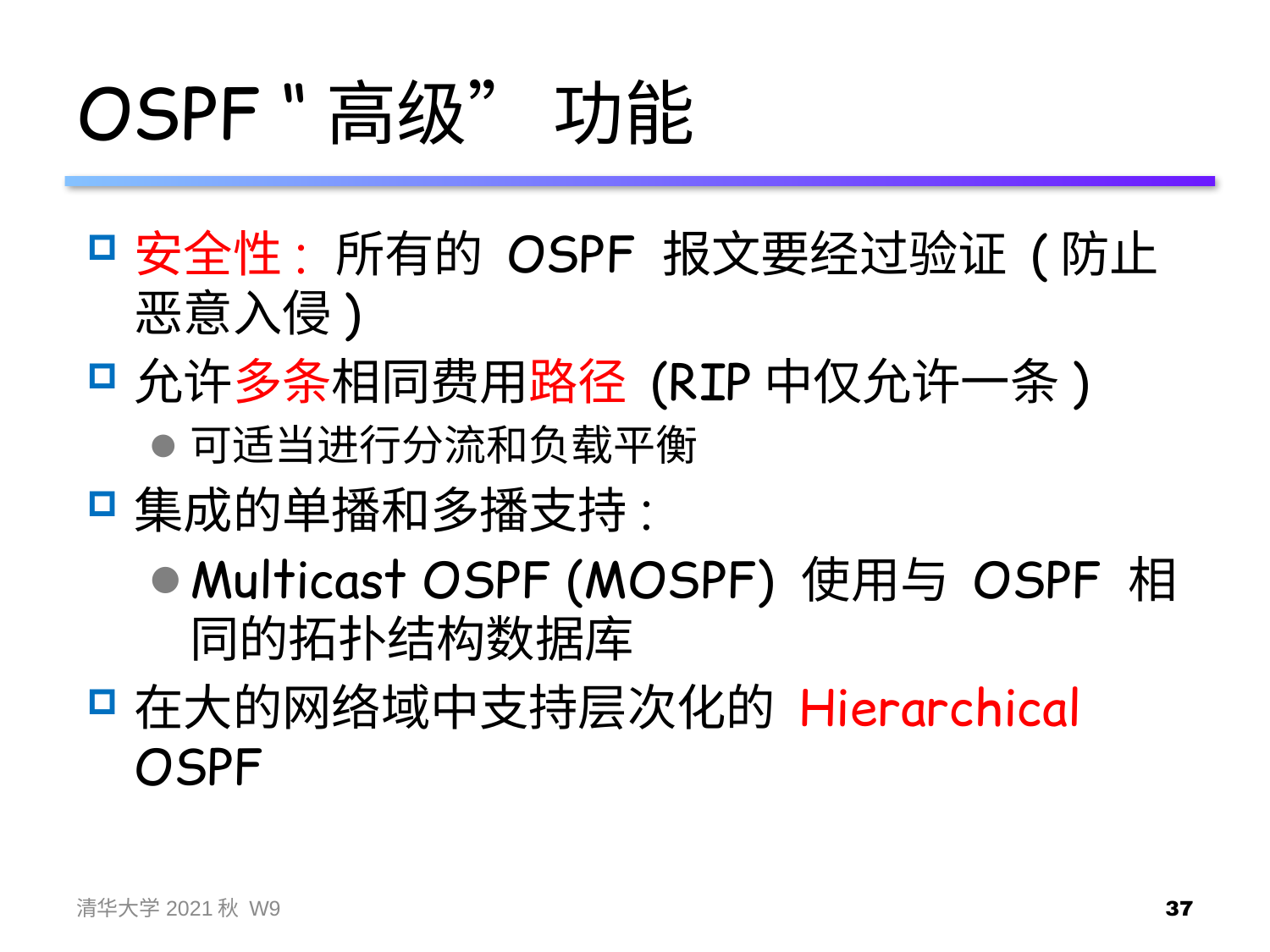

# OSPF “高级” 功能
安全性: 所有的 OSPF 报文要经过验证 (防止恶意入侵)
允许多条相同费用路径 (RIP中仅允许一条)
可适当进行分流和负载平衡
集成的单播和多播支持:
Multicast OSPF (MOSPF) 使用与 OSPF 相同的拓扑结构数据库
在大的网络域中支持层次化的 Hierarchical OSPF

清华大学2021秋 W9
37